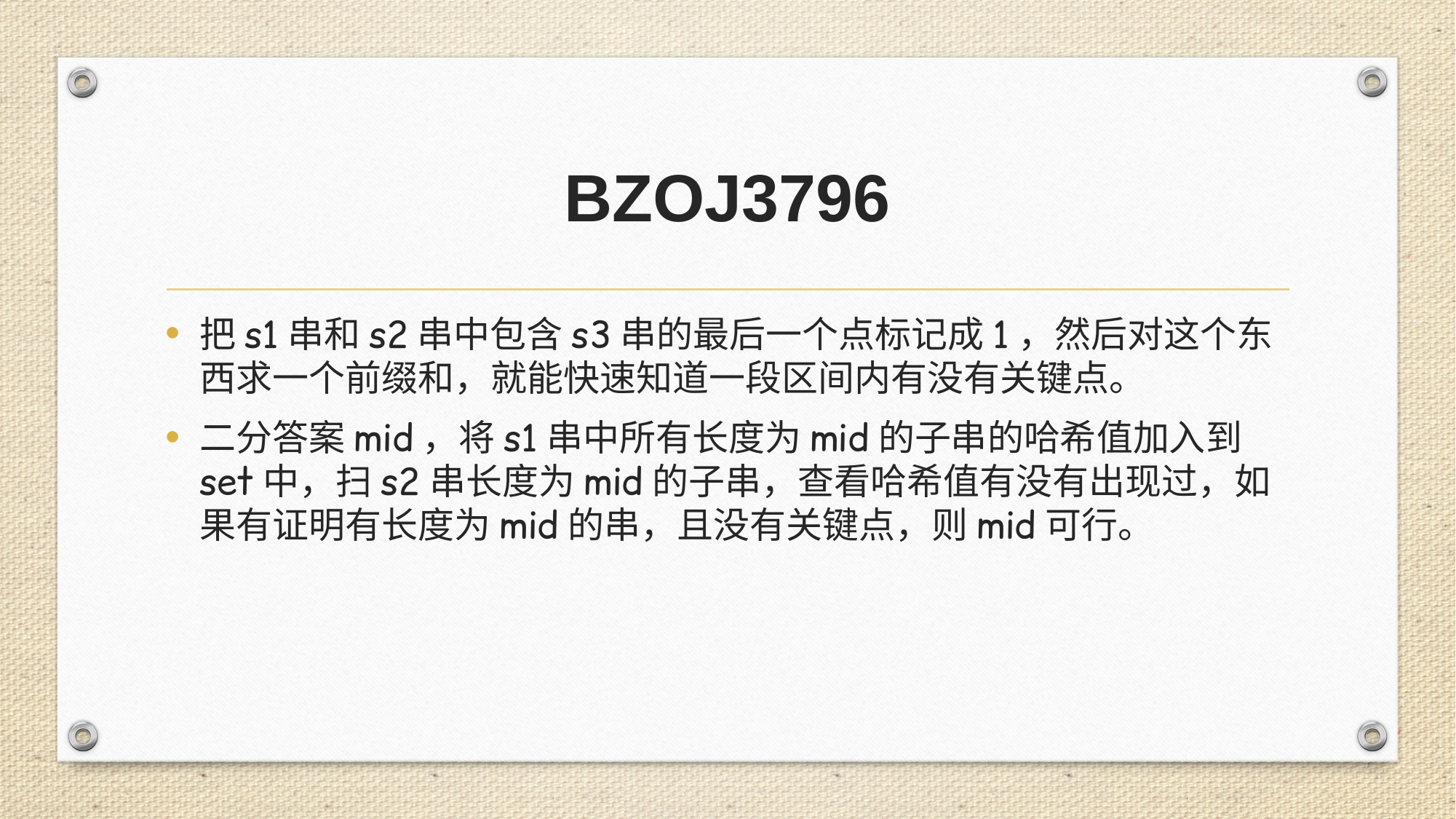

# BZOJ3796
把s1串和s2串中包含s3串的最后一个点标记成1，然后对这个东西求一个前缀和，就能快速知道一段区间内有没有关键点。
二分答案mid，将s1串中所有长度为mid的子串的哈希值加入到set中，扫s2串长度为mid的子串，查看哈希值有没有出现过，如果有证明有长度为mid的串，且没有关键点，则mid可行。